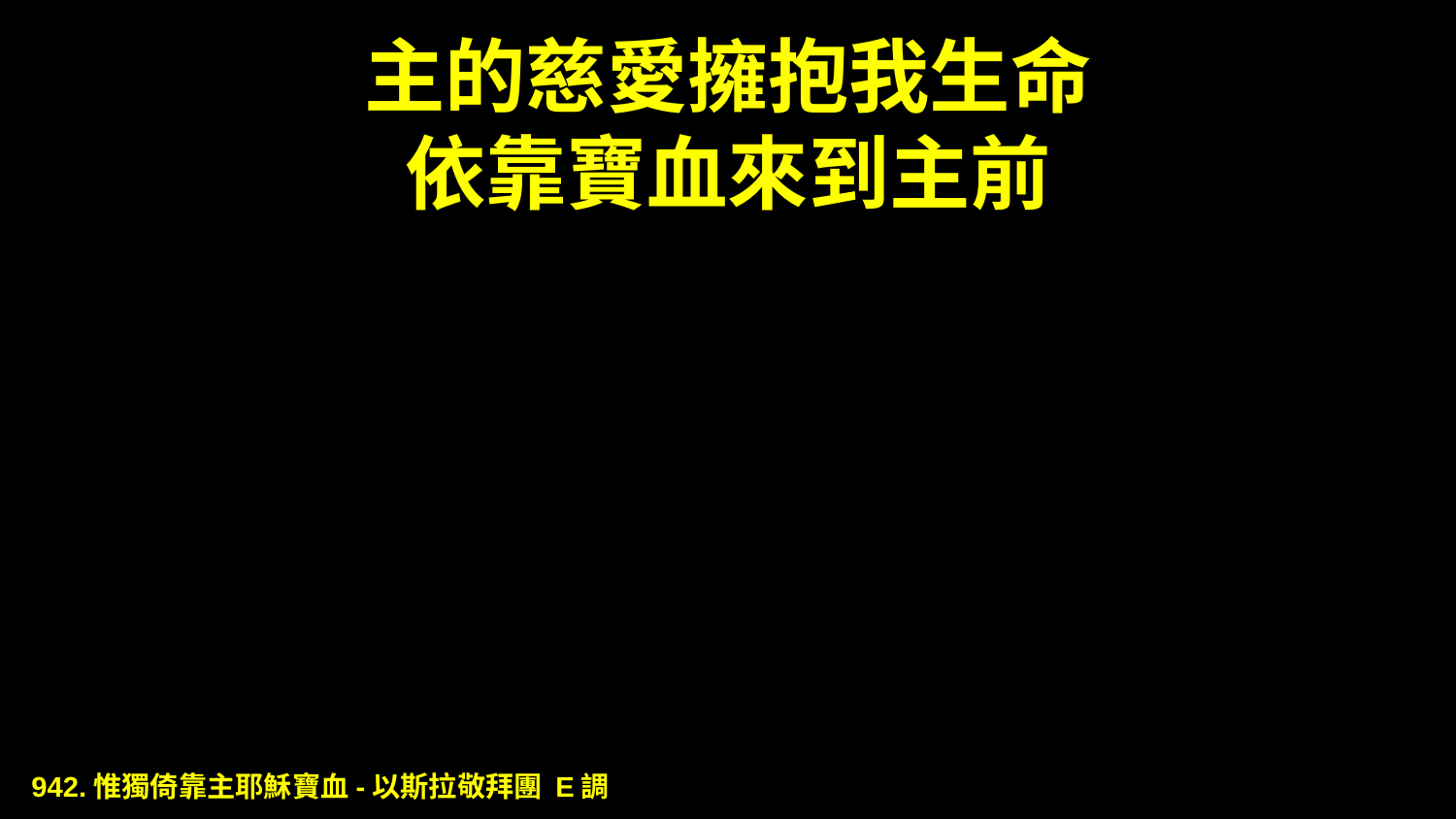

# 主的慈愛擁抱我生命 依靠寶血來到主前
942.惟獨倚靠主耶穌寶血-以斯拉敬拜團 E調